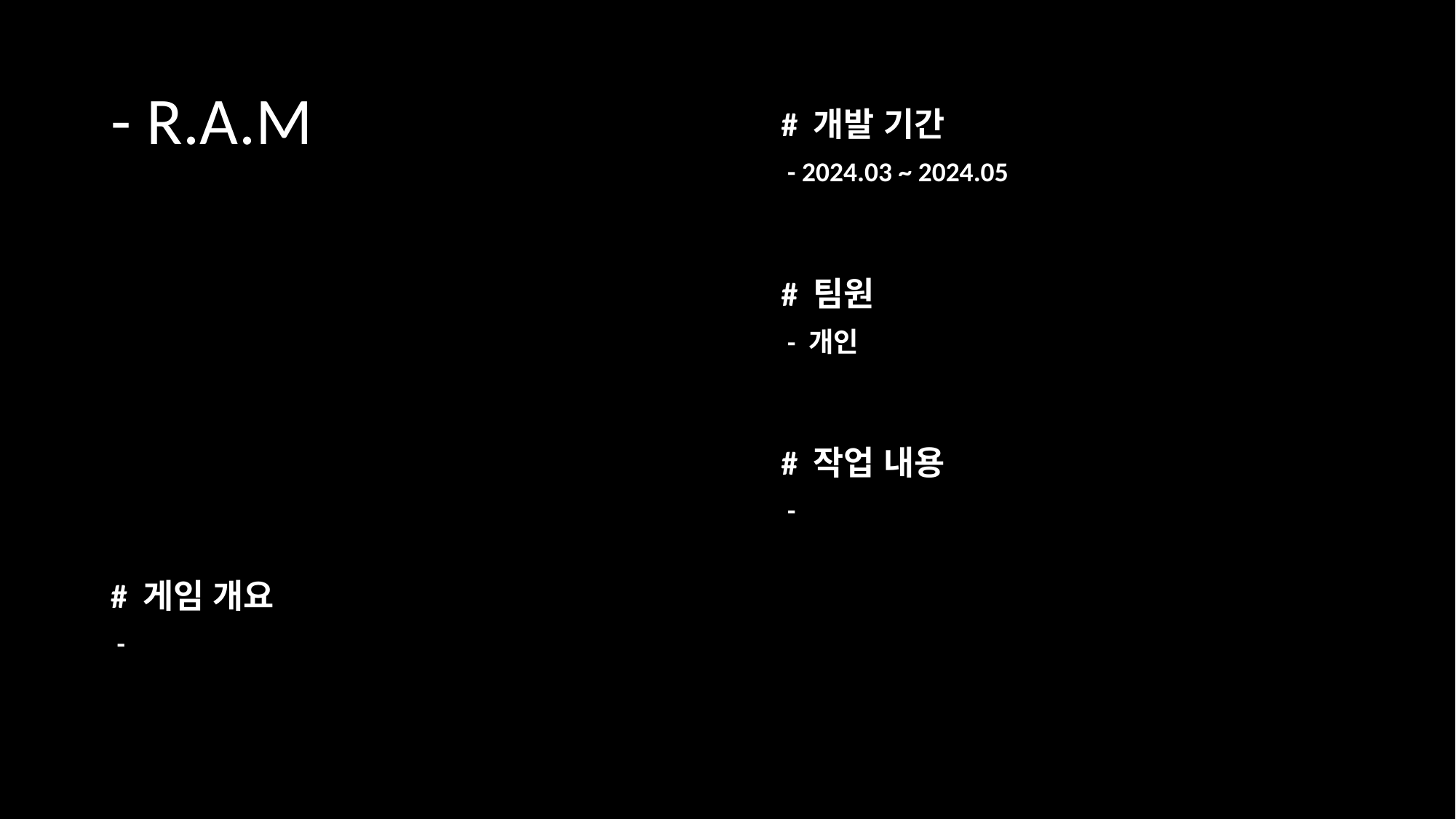

# - R.A.M
# 개발 기간
 - 2024.03 ~ 2024.05
# 팀원
 - 개인
# 작업 내용
 -
# 게임 개요
 -